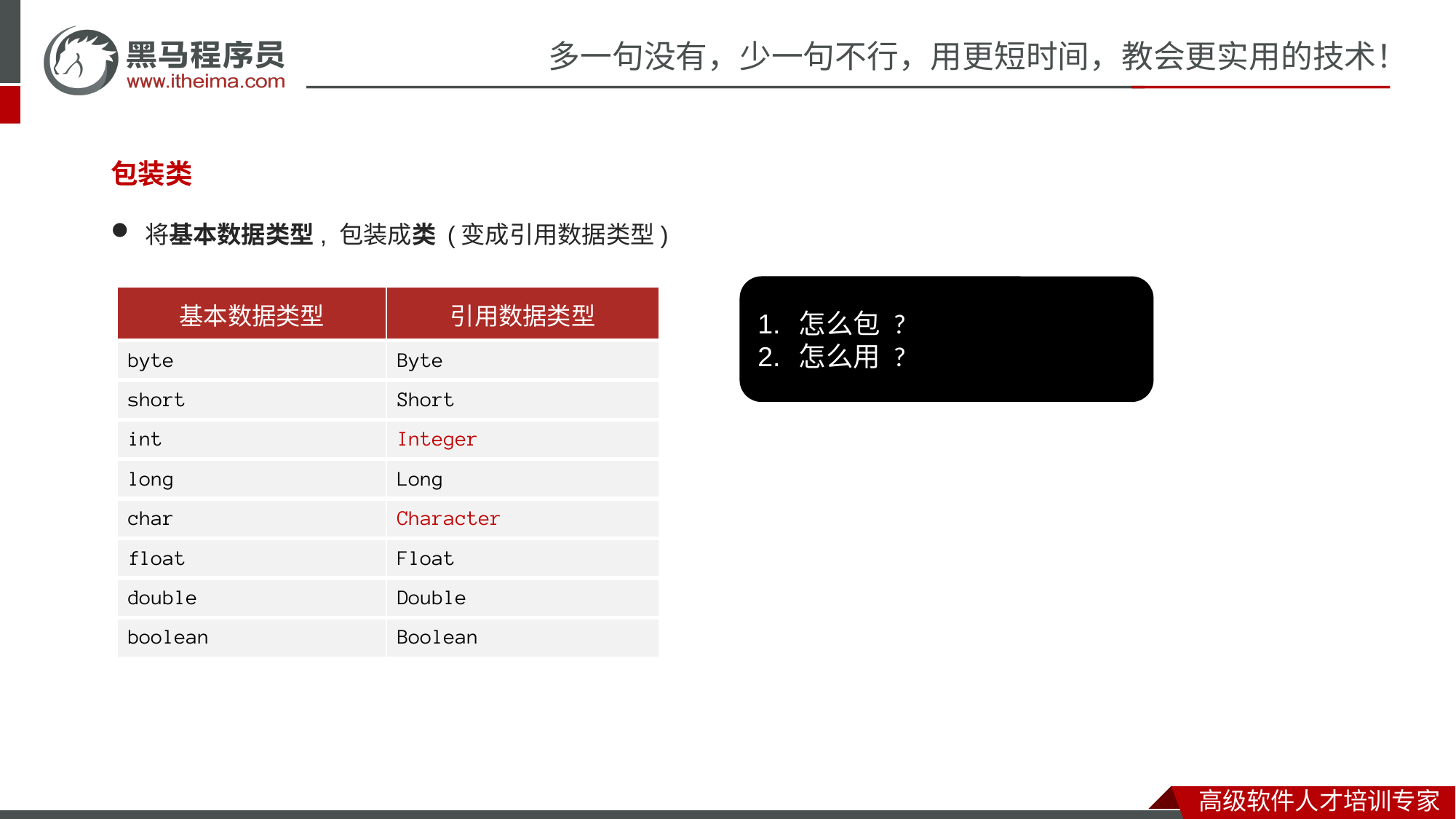

包装类
将基本数据类型, 包装成类 (变成引用数据类型)
怎么包 ?
怎么用 ?
| 基本数据类型 | 引用数据类型 |
| --- | --- |
| byte | Byte |
| short | Short |
| int | Integer |
| long | Long |
| char | Character |
| float | Float |
| double | Double |
| boolean | Boolean |